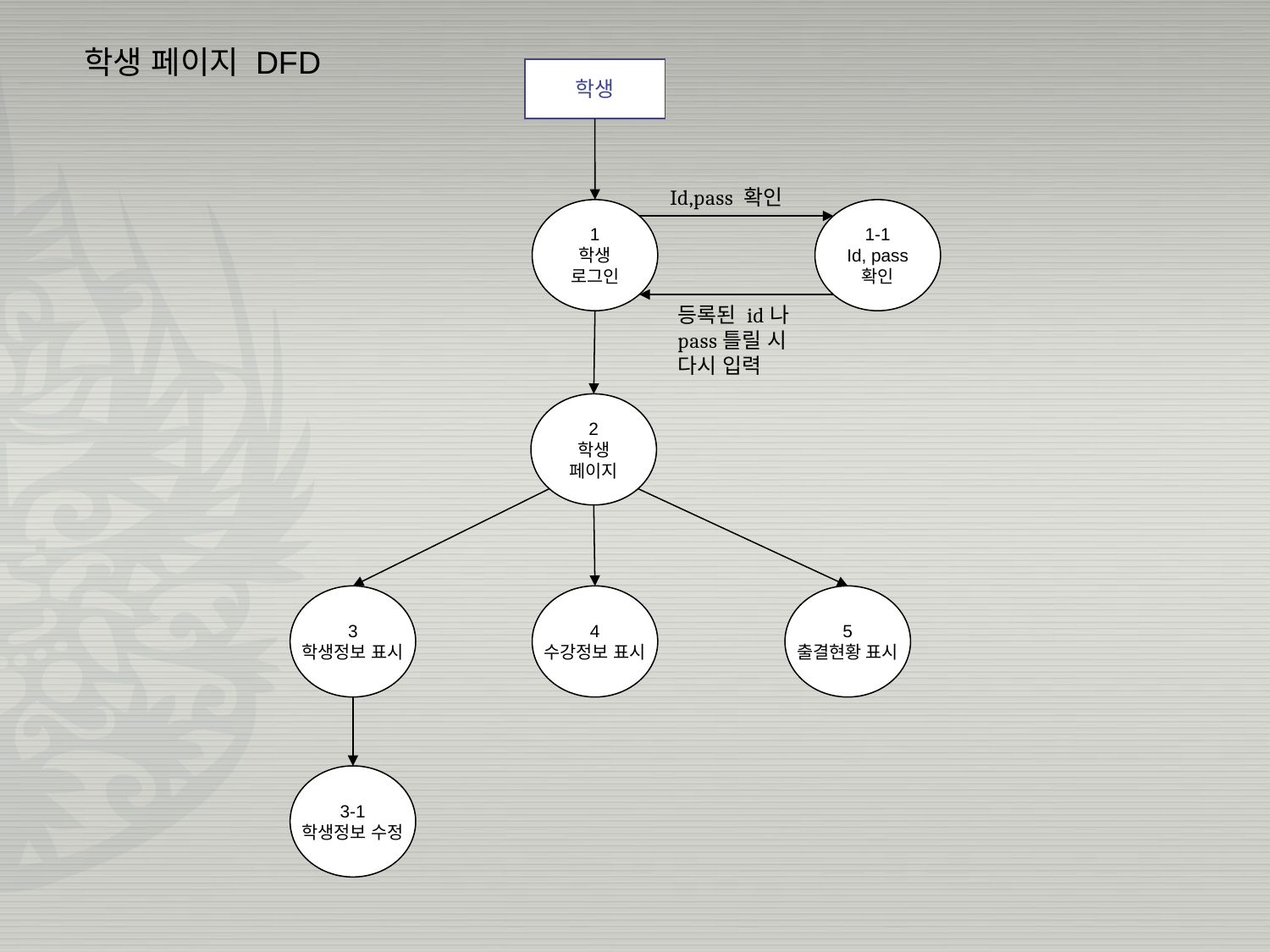

학생 페이지 DFD
학생
Id,pass 확인
1
학생
로그인
1-1
Id, pass
확인
등록된 id나 pass틀릴 시 다시 입력
2
학생
페이지
3
학생정보 표시
4
수강정보 표시
5
출결현황 표시
3-1
학생정보 수정